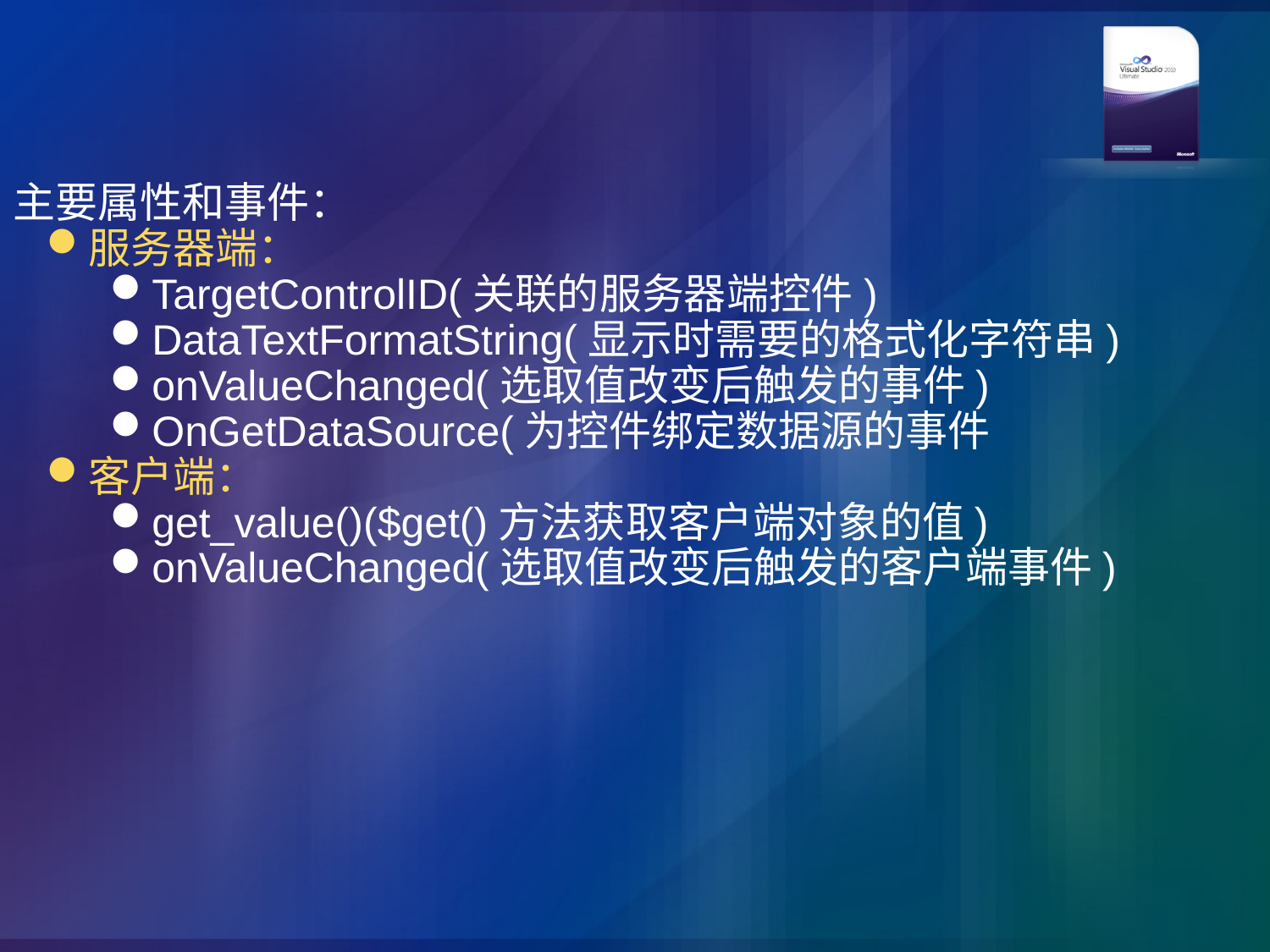

主要属性和事件：
服务器端：
TargetControlID(关联的服务器端控件)
DataTextFormatString(显示时需要的格式化字符串)
onValueChanged(选取值改变后触发的事件)
OnGetDataSource(为控件绑定数据源的事件
客户端：
get_value()($get()方法获取客户端对象的值)
onValueChanged(选取值改变后触发的客户端事件)